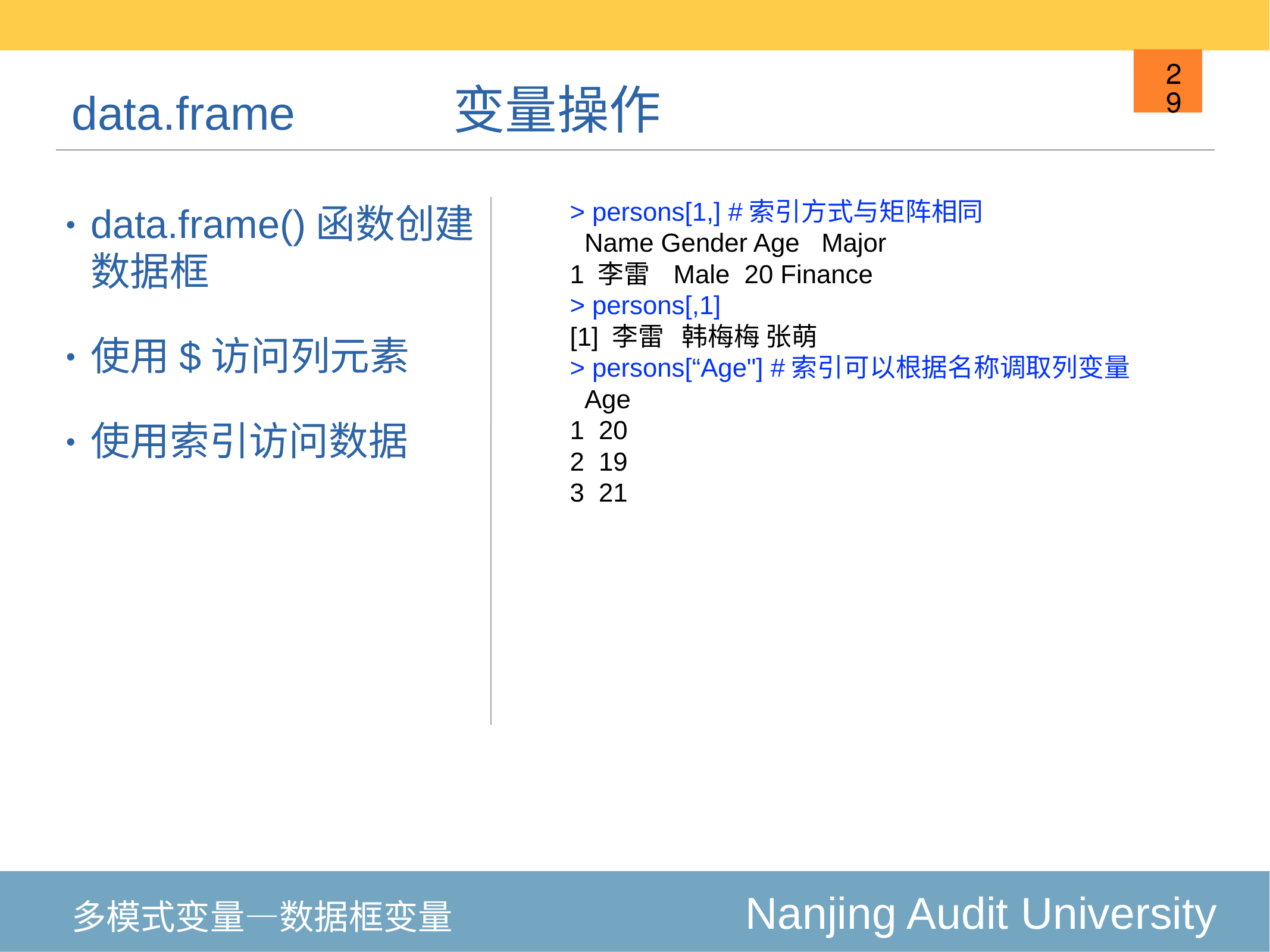

# data.frame
变量操作
29
> persons[1,] #索引方式与矩阵相同
  Name Gender Age   Major
1 李雷   Male  20 Finance
> persons[,1]
[1] 李雷   韩梅梅 张萌
> persons[“Age"] #索引可以根据名称调取列变量
  Age
1  20
2  19
3  21
data.frame()函数创建数据框
使用$访问列元素
使用索引访问数据
多模式变量—数据框变量